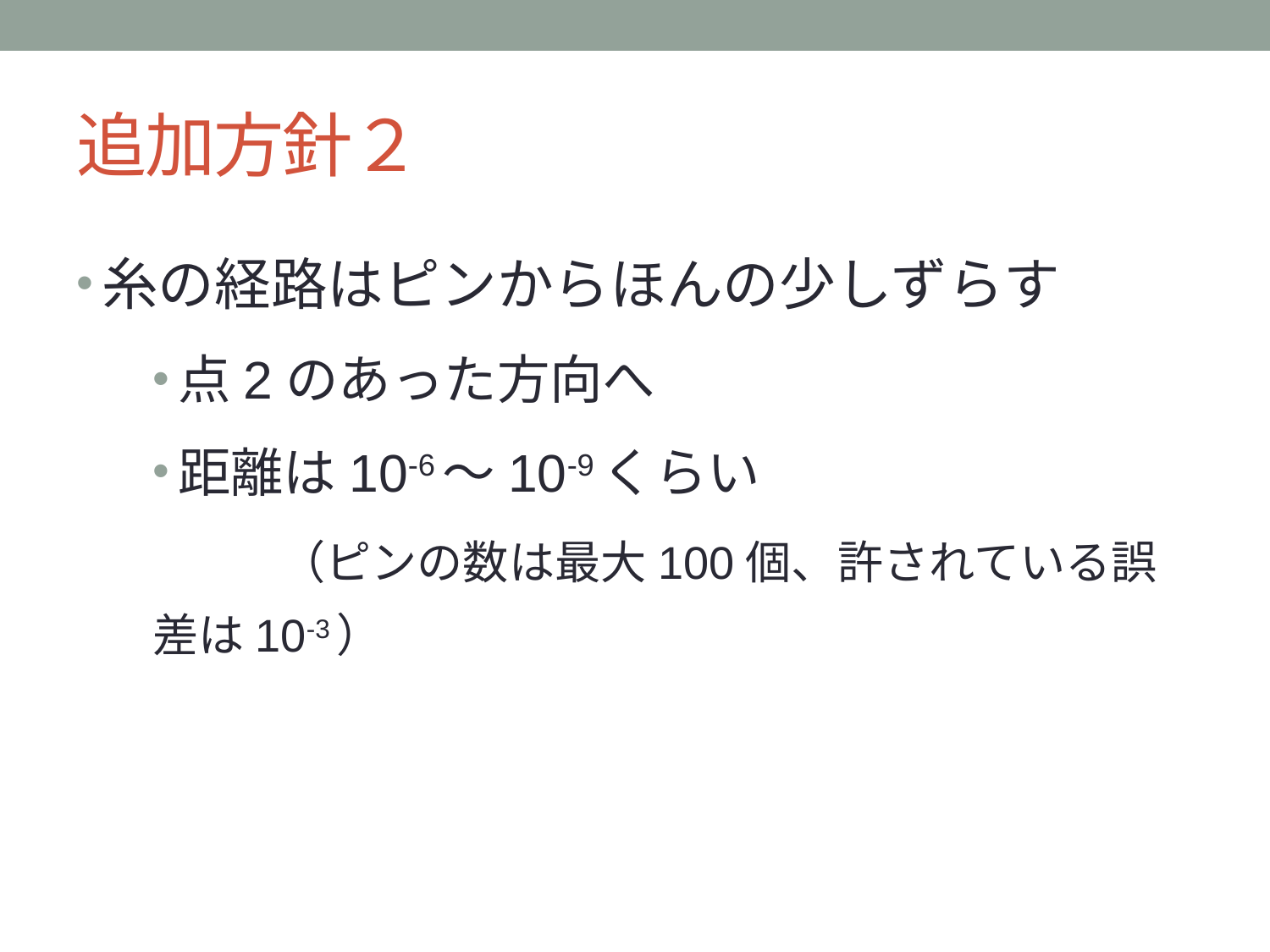

# 追加方針２
糸の経路はピンからほんの少しずらす
点2のあった方向へ
距離は10-6〜10-9くらい
	（ピンの数は最大100個、許されている誤差は10-3）